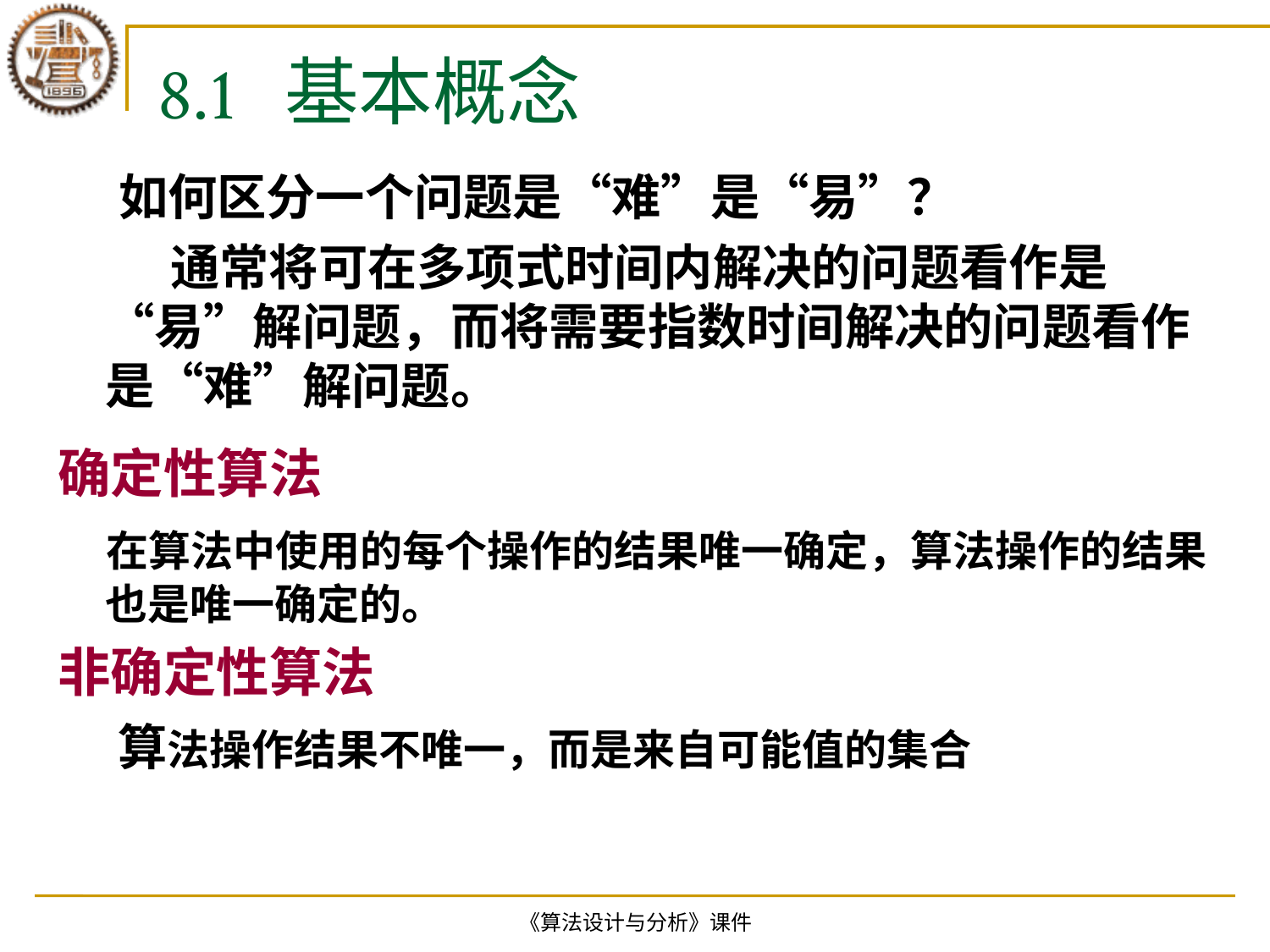

# 8.1	基本概念
    如何区分一个问题是“难”是“易”？
         通常将可在多项式时间内解决的问题看作是“易”解问题，而将需要指数时间解决的问题看作是“难”解问题。
确定性算法
   在算法中使用的每个操作的结果唯一确定，算法操作的结果也是唯一确定的。
非确定性算法
    算法操作结果不唯一，而是来自可能值的集合

《算法设计与分析》课件
2